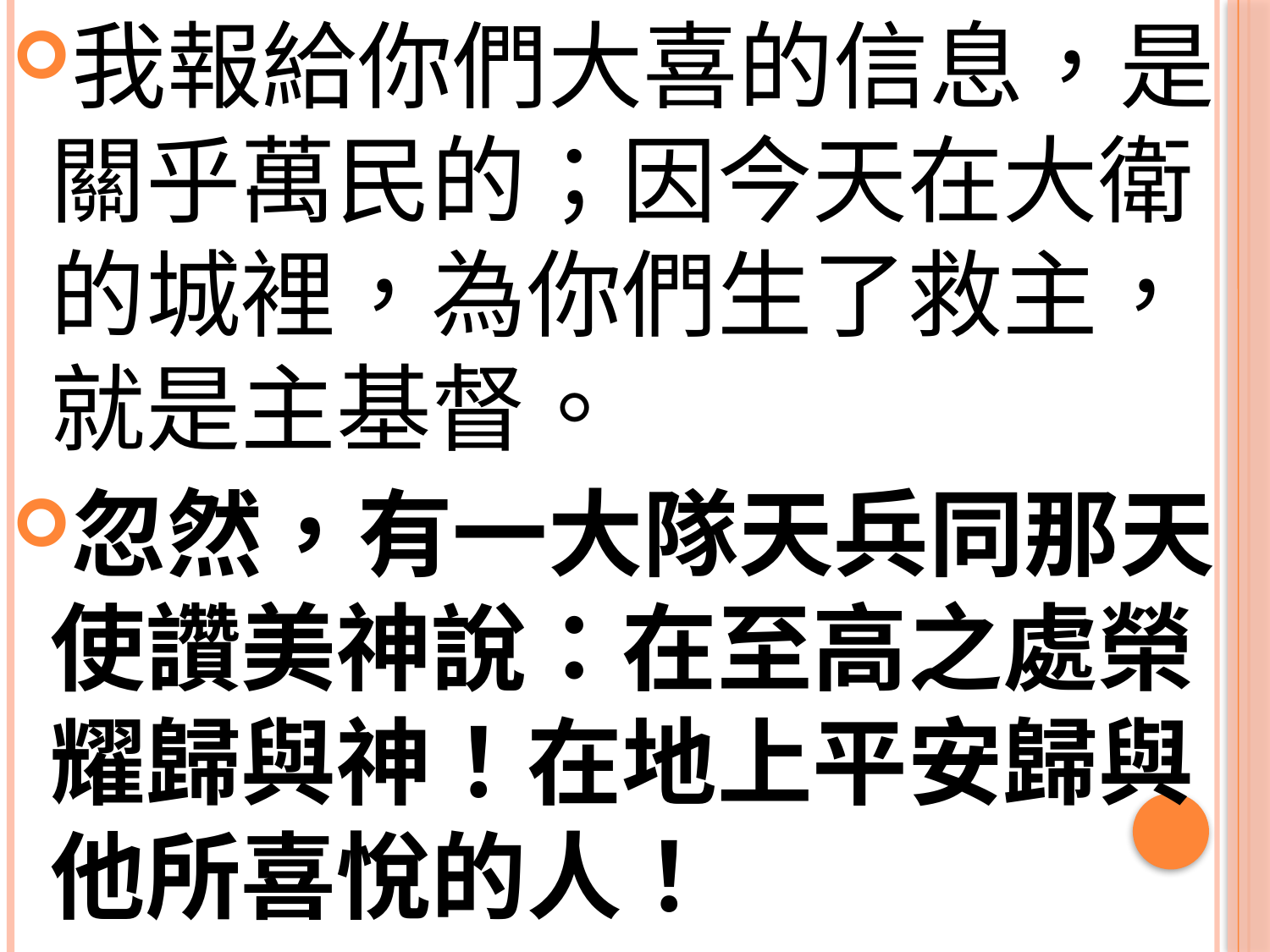

我報給你們大喜的信息，是關乎萬民的；因今天在大衛的城裡，為你們生了救主，就是主基督。
忽然，有一大隊天兵同那天使讚美神說：在至高之處榮耀歸與神！在地上平安歸與他所喜悅的人！